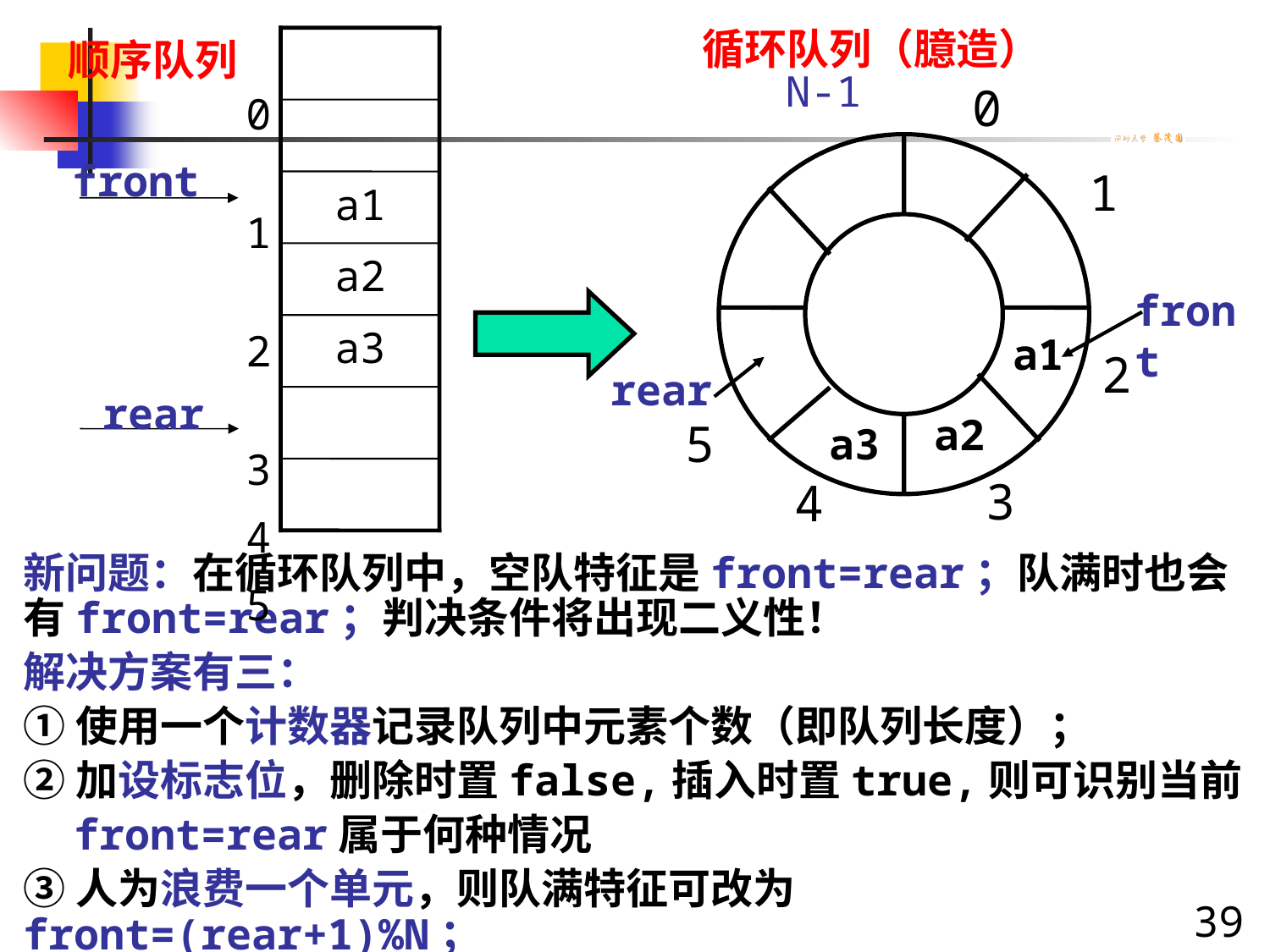

0
  1
  2
  3
4
5
顺序队列

front
a1

a2

a3

rear

循环队列（臆造）
N-1
0

1
front

a1
2
rear

a2
a3
3
5
4

新问题：在循环队列中，空队特征是front=rear；队满时也会有front=rear；判决条件将出现二义性！
解决方案有三：
①使用一个计数器记录队列中元素个数（即队列长度）；
②加设标志位，删除时置false,插入时置true,则可识别当前
  front=rear属于何种情况
③人为浪费一个单元，则队满特征可改为front=(rear+1)%N；
39